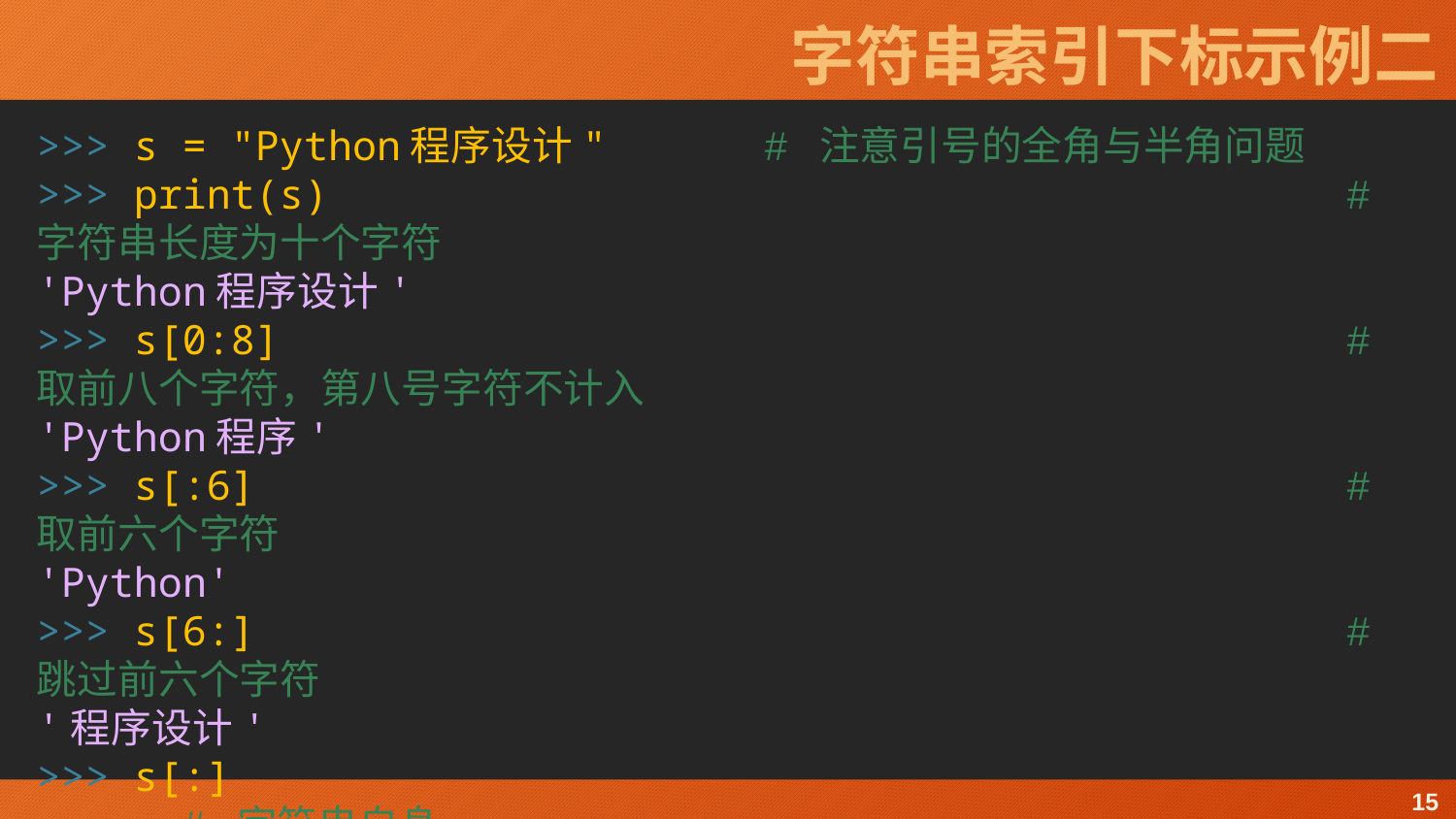

# 字符串索引下标示例二
>>> s = "Python程序设计"		#  注意引号的全角与半角问题
>>> print(s)							#  字符串长度为十个字符
'Python程序设计'
>>> s[0:8]								#  取前八个字符，第八号字符不计入
'Python程序'
>>> s[:6]								#  取前六个字符
'Python'
>>> s[6:]								#  跳过前六个字符
'程序设计'
>>> s[:]									#  字符串自身
'Python程序设计'
>>> s[-1:-3]							#  空字符串，n 必须为 m 之后某字符索引
''
15